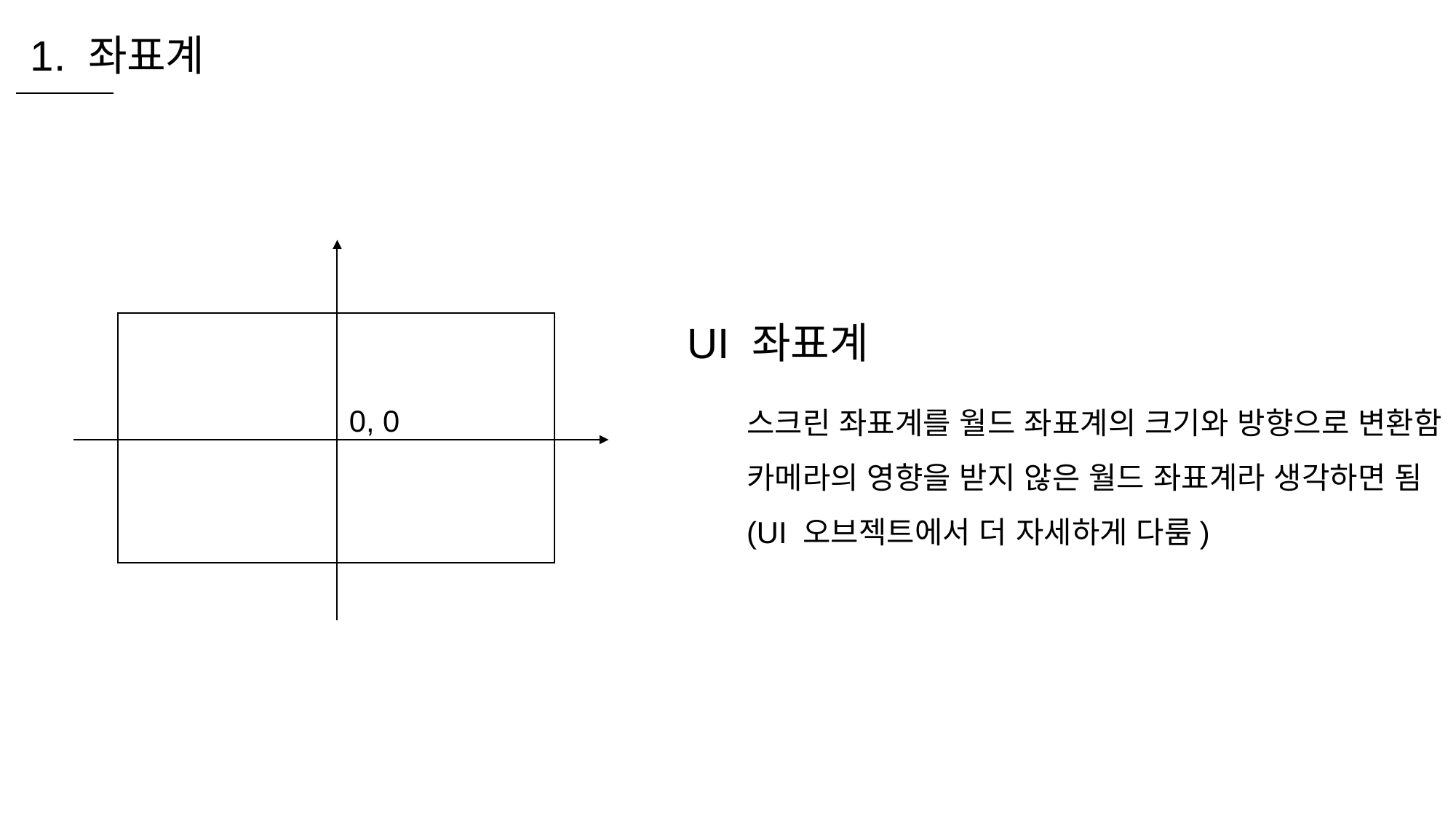

1. 좌표계
UI 좌표계

0, 0
스크린 좌표계를 월드 좌표계의 크기와 방향으로 변환함
카메라의 영향을 받지 않은 월드 좌표계라 생각하면 됨
(UI 오브젝트에서 더 자세하게 다룸)